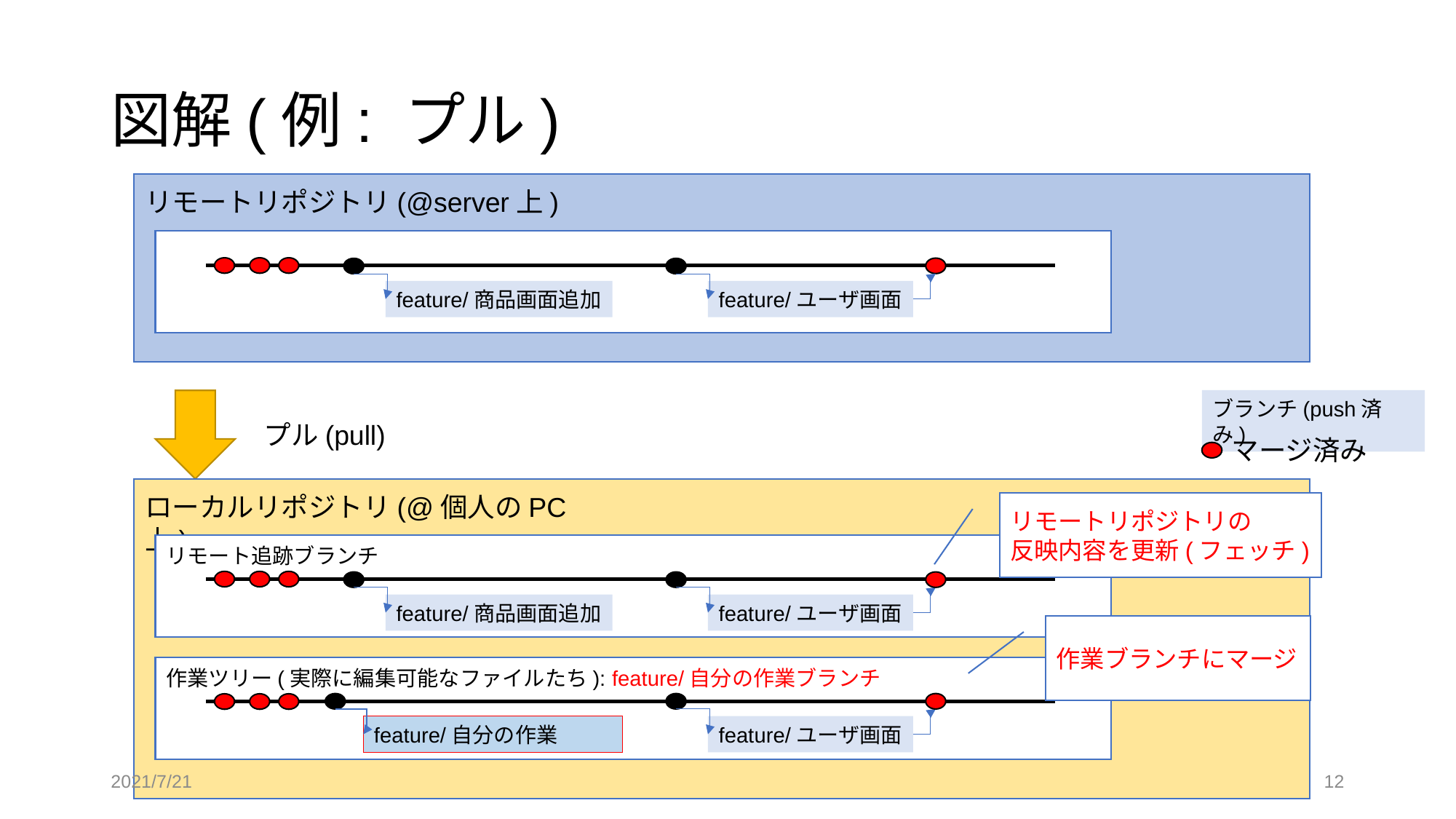

# 図解(例: プル)

リモートリポジトリ(@server上)

feature/商品画面追加
feature/ユーザ画面
ブランチ(push済み)

プル(pull)
マージ済み

ローカルリポジトリ(@個人のPC上)
リモートリポジトリの
反映内容を更新(フェッチ)

リモート追跡ブランチ

feature/商品画面追加
feature/ユーザ画面
作業ブランチにマージ

作業ツリー(実際に編集可能なファイルたち): feature/自分の作業ブランチ

feature/自分の作業
feature/ユーザ画面
2021/7/21
12